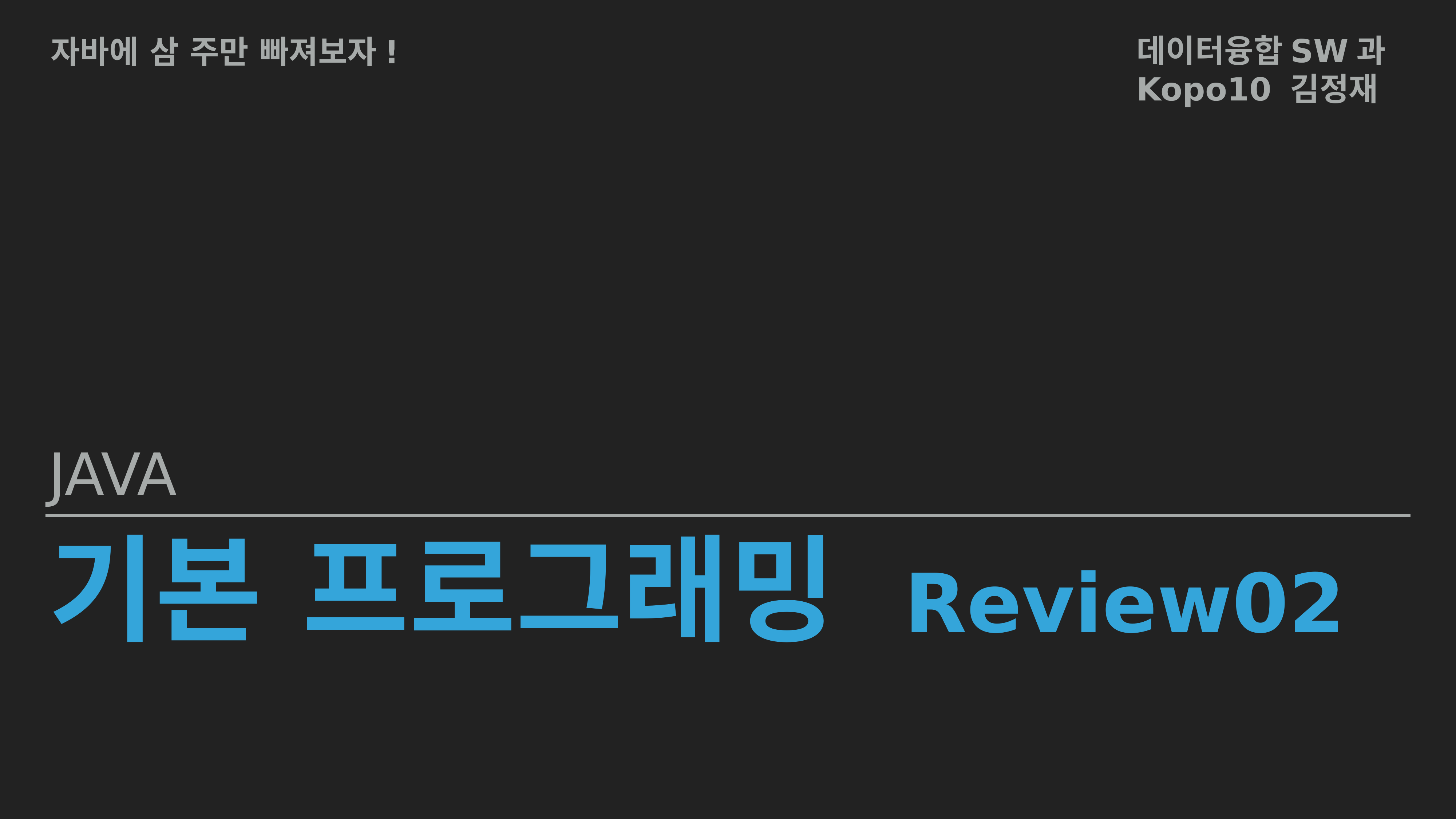

자바에 삼 주만 빠져보자!
데이터융합SW과
Kopo10 김정재
JAVA
기본 프로그래밍 Review02